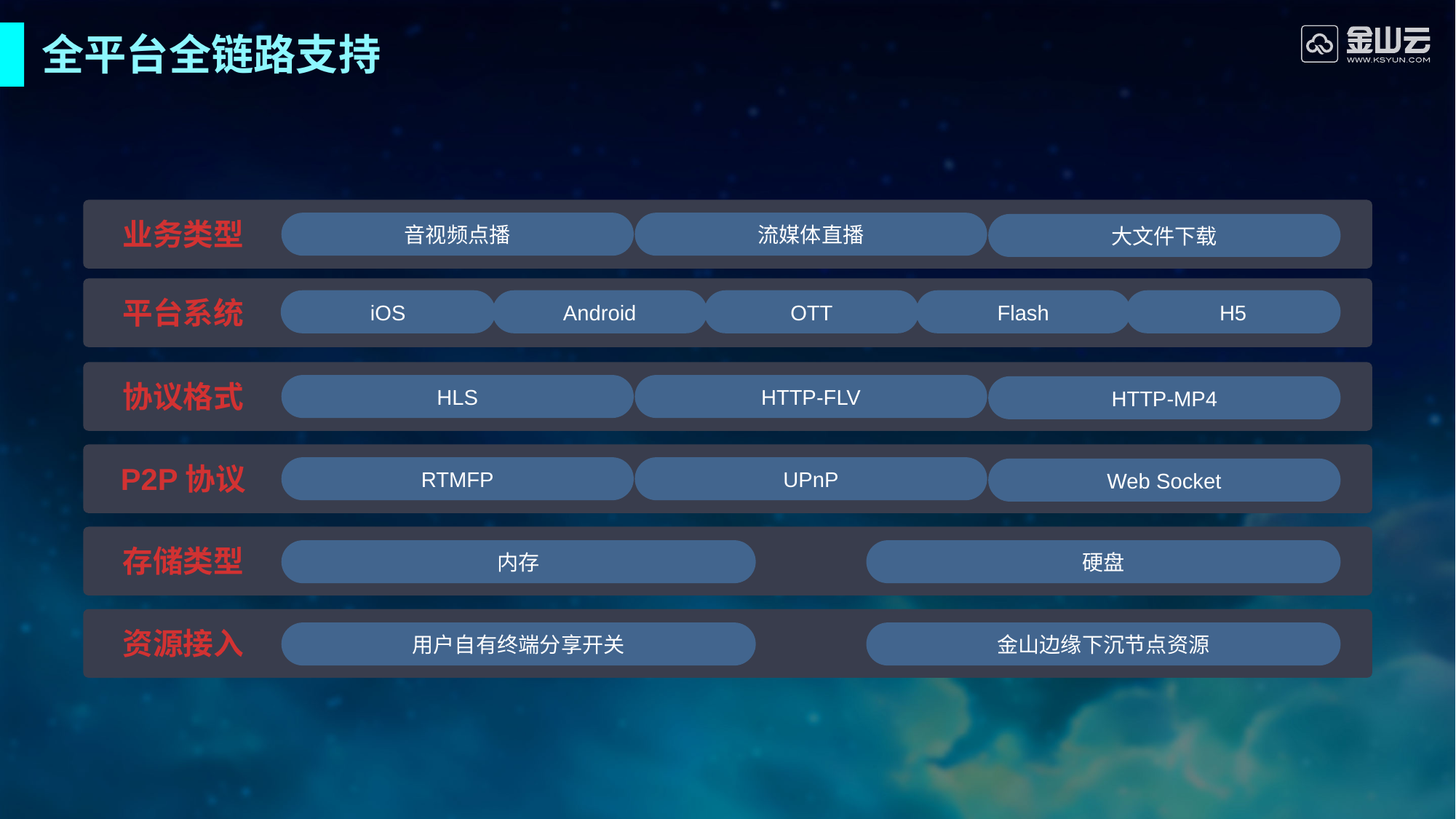

全平台全链路支持

业务类型
音视频点播
流媒体直播
大文件下载

平台系统
iOS
Android
OTT
Flash
H5

协议格式
HLS
HTTP-FLV
HTTP-MP4

P2P协议
RTMFP
UPnP
Web Socket

存储类型
内存
硬盘

资源接入
用户自有终端分享开关
金山边缘下沉节点资源